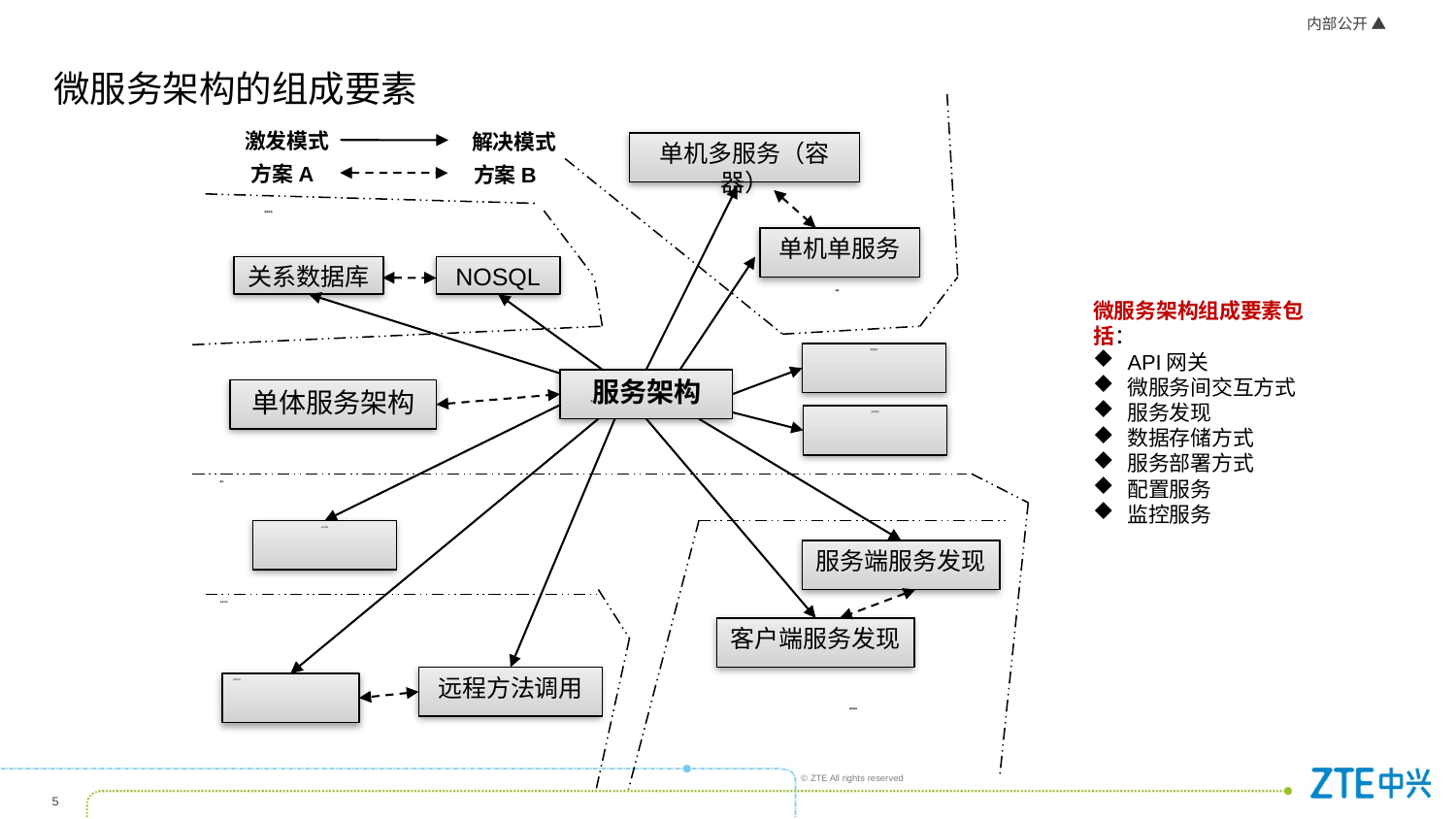

# 微服务架构的组成要素
激发模式
解决模式
单机多服务（容器）
方案A
方案B
数据存储
单机单服务
关系数据库
NOSQL
部署
微服务架构组成要素包括：
API网关
微服务间交互方式
服务发现
数据存储方式
服务部署方式
配置服务
监控服务

配置服务
微服务架构
单体服务架构
监控服务
通信
API网关
服务端服务发现
交互方式
客户端服务发现
远程方法调用
消息队列
服务发现